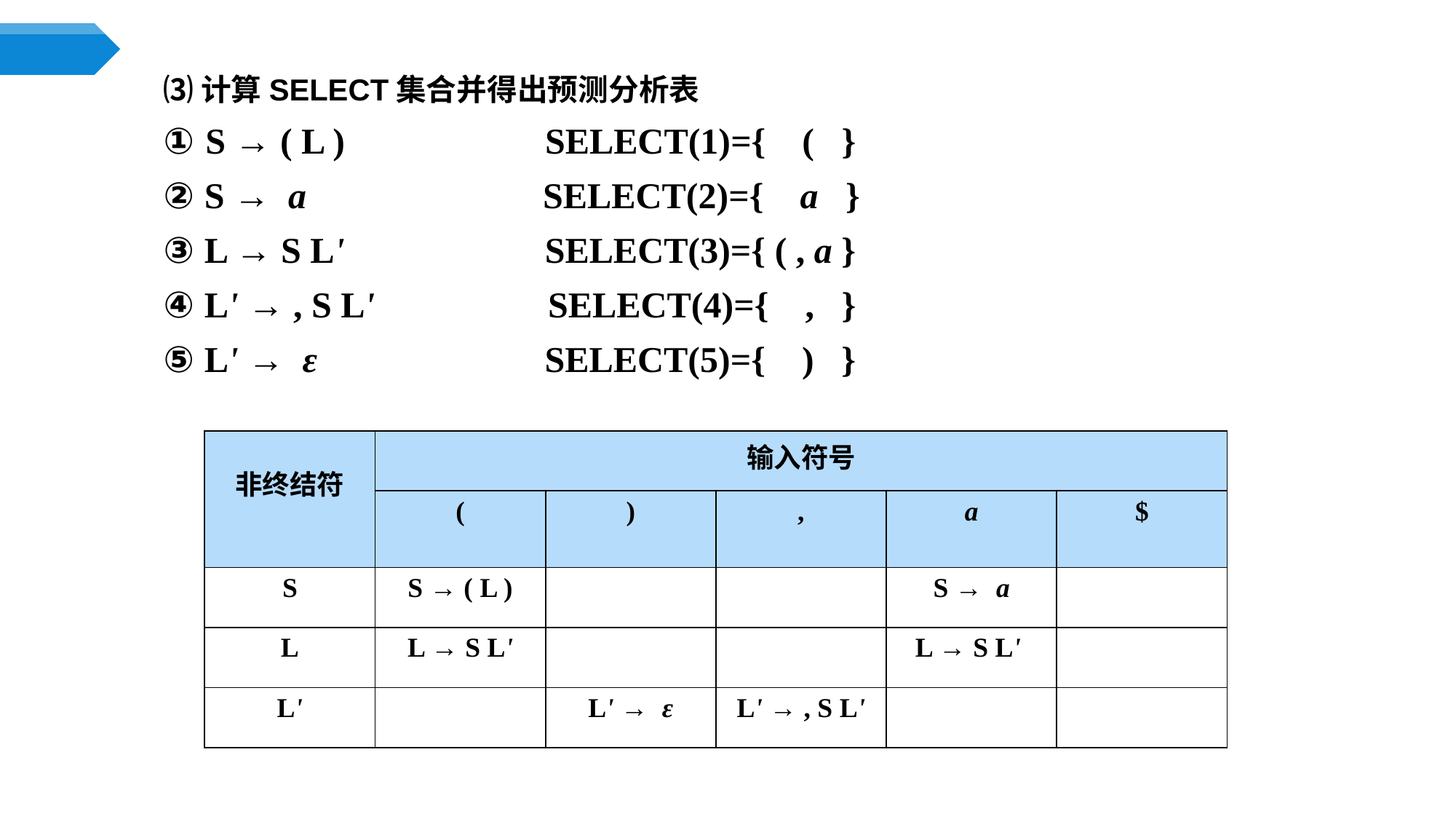

#

⑶计算SELECT集合并得出预测分析表
① S → ( L )                      SELECT(1)={    (   }
② S →  a                          SELECT(2)={    a   }
③ L → S L'                      SELECT(3)={ ( , a }
④ L' → , S L'                   SELECT(4)={    ,   }
⑤ L' →  ε                         SELECT(5)={    )   }

| 非终结符 | 输入符号 |  |  |  |  |
| --- | --- | --- | --- | --- | --- |
|  | ( | ) | , | a | $ |
| S | S → ( L ) |  |  | S → a |  |
| L | L → S L' |  |  | L → S L' |  |
| L' |  | L' → ε | L' → , S L' |  |  |